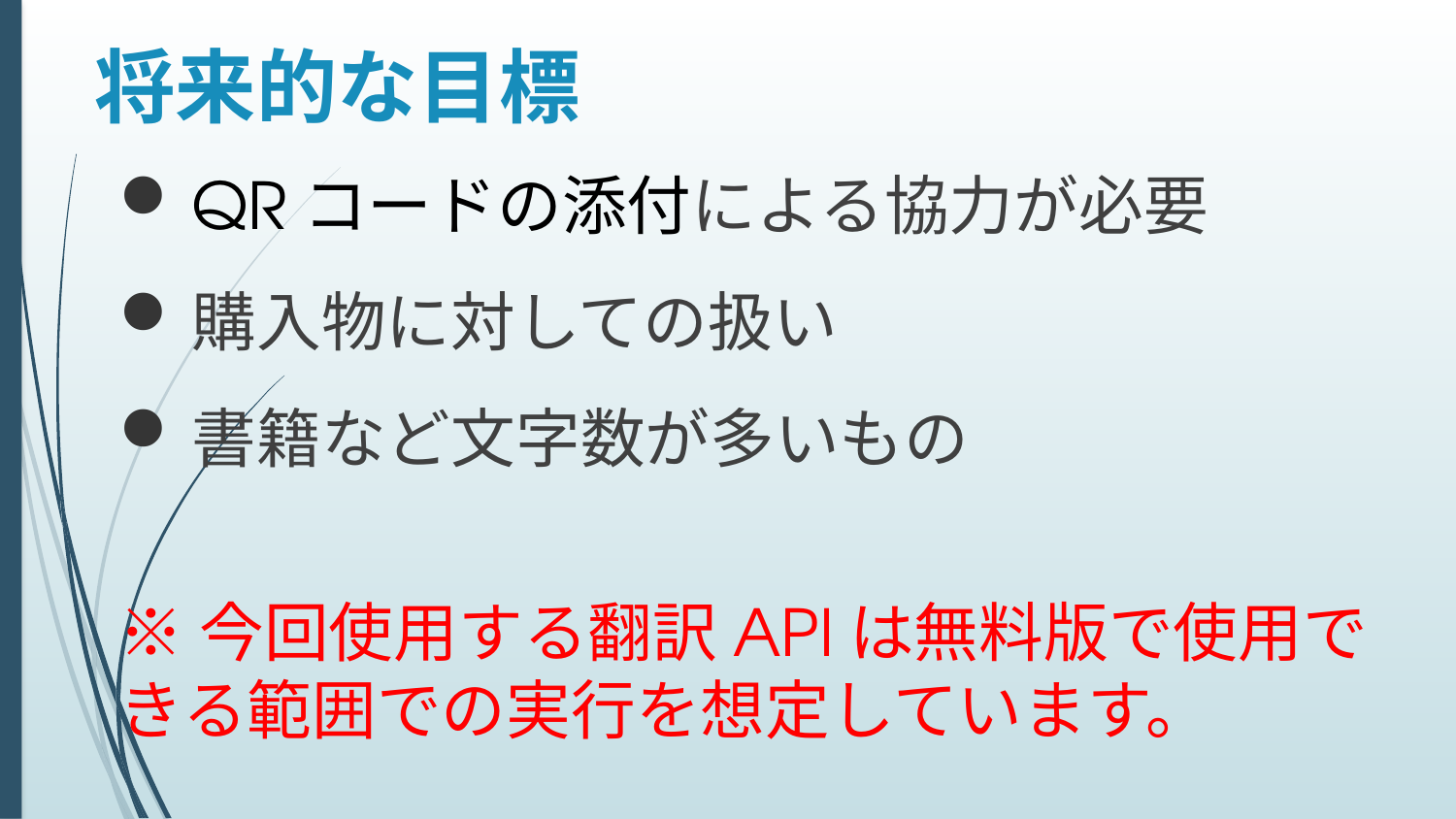

# 将来的な目標
QRコードの添付による協力が必要
購入物に対しての扱い
書籍など文字数が多いもの

※今回使用する翻訳APIは無料版で使用できる範囲での実行を想定しています。